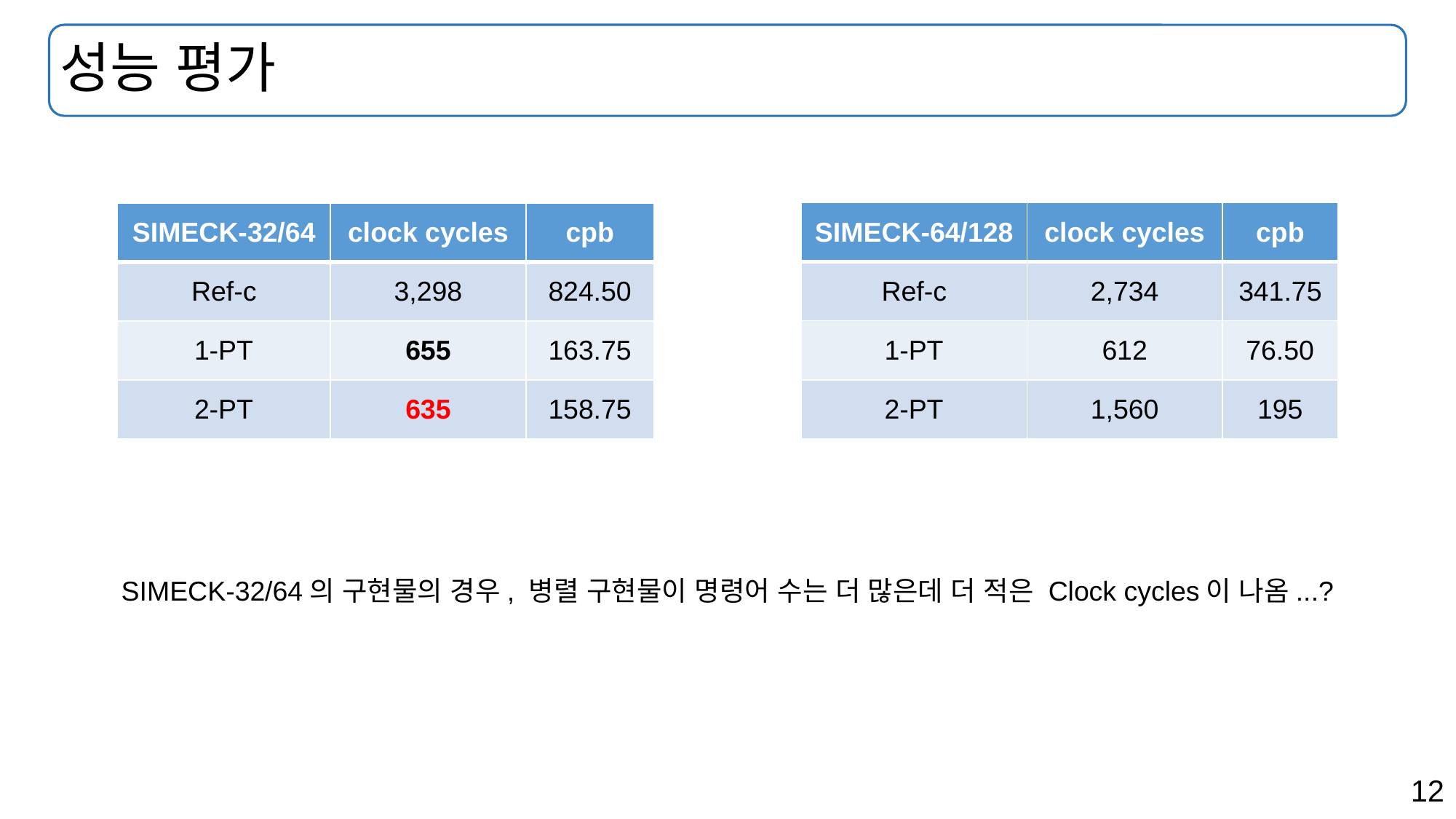

# 성능 평가

| SIMECK-64/128 | clock cycles | cpb |
| --- | --- | --- |
| Ref-c | 2,734 | 341.75 |
| 1-PT | 612 | 76.50 |
| 2-PT | 1,560 | 195 |
| SIMECK-32/64 | clock cycles | cpb |
| --- | --- | --- |
| Ref-c | 3,298 | 824.50 |
| 1-PT | 655 | 163.75 |
| 2-PT | 635 | 158.75 |
SIMECK-32/64의 구현물의 경우, 병렬 구현물이 명령어 수는 더 많은데 더 적은 Clock cycles이 나옴...?